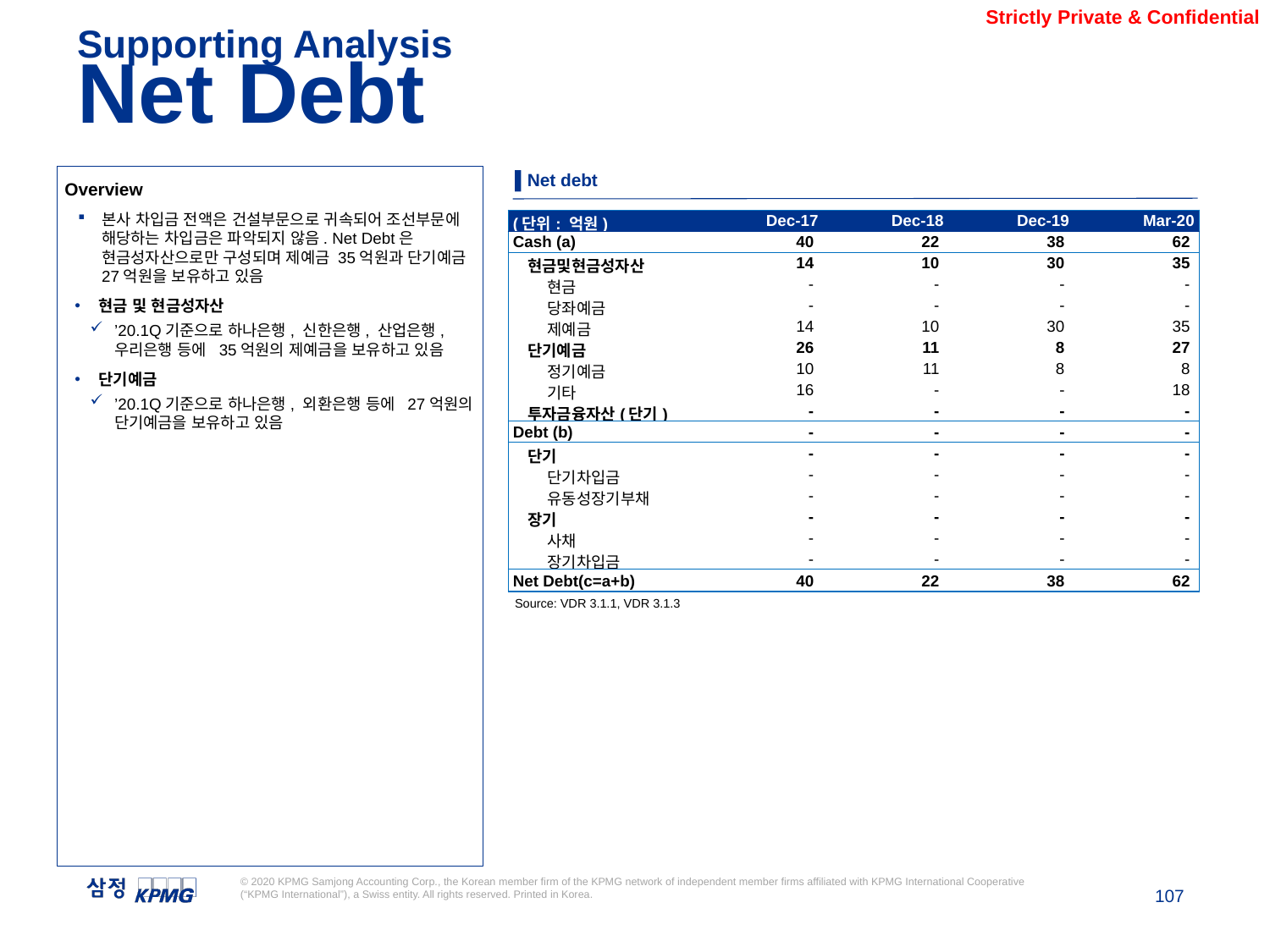

Supporting Analysis
Net Debt
▌Net debt
Overview
본사 차입금 전액은 건설부문으로 귀속되어 조선부문에 해당하는 차입금은 파악되지 않음. Net Debt은 현금성자산으로만 구성되며 제예금 35억원과 단기예금 27억원을 보유하고 있음
현금 및 현금성자산
’20.1Q기준으로 하나은행, 신한은행, 산업은행, 우리은행 등에  35억원의 제예금을 보유하고 있음
단기예금
’20.1Q기준으로 하나은행, 외환은행 등에  27억원의 단기예금을 보유하고 있음

| (단위: 억원) | Dec-17 | Dec-18 | Dec-19 | Mar-20 |
| --- | --- | --- | --- | --- |
| Cash (a) | 40 | 22 | 38 | 62 |
| 현금및현금성자산 | 14 | 10 | 30 | 35 |
| 현금 | - | - | - | - |
| 당좌예금 | - | - | - | - |
| 제예금 | 14 | 10 | 30 | 35 |
| 단기예금 | 26 | 11 | 8 | 27 |
| 정기예금 | 10 | 11 | 8 | 8 |
| 기타 | 16 | - | - | 18 |
| 투자금융자산(단기) | - | - | - | - |
| Debt (b) | - | - | - | - |
| 단기 | - | - | - | - |
| 단기차입금 | - | - | - | - |
| 유동성장기부채 | - | - | - | - |
| 장기 | - | - | - | - |
| 사채 | - | - | - | - |
| 장기차입금 | - | - | - | - |
| Net Debt(c=a+b) | 40 | 22 | 38 | 62 |
Source: VDR 3.1.1, VDR 3.1.3